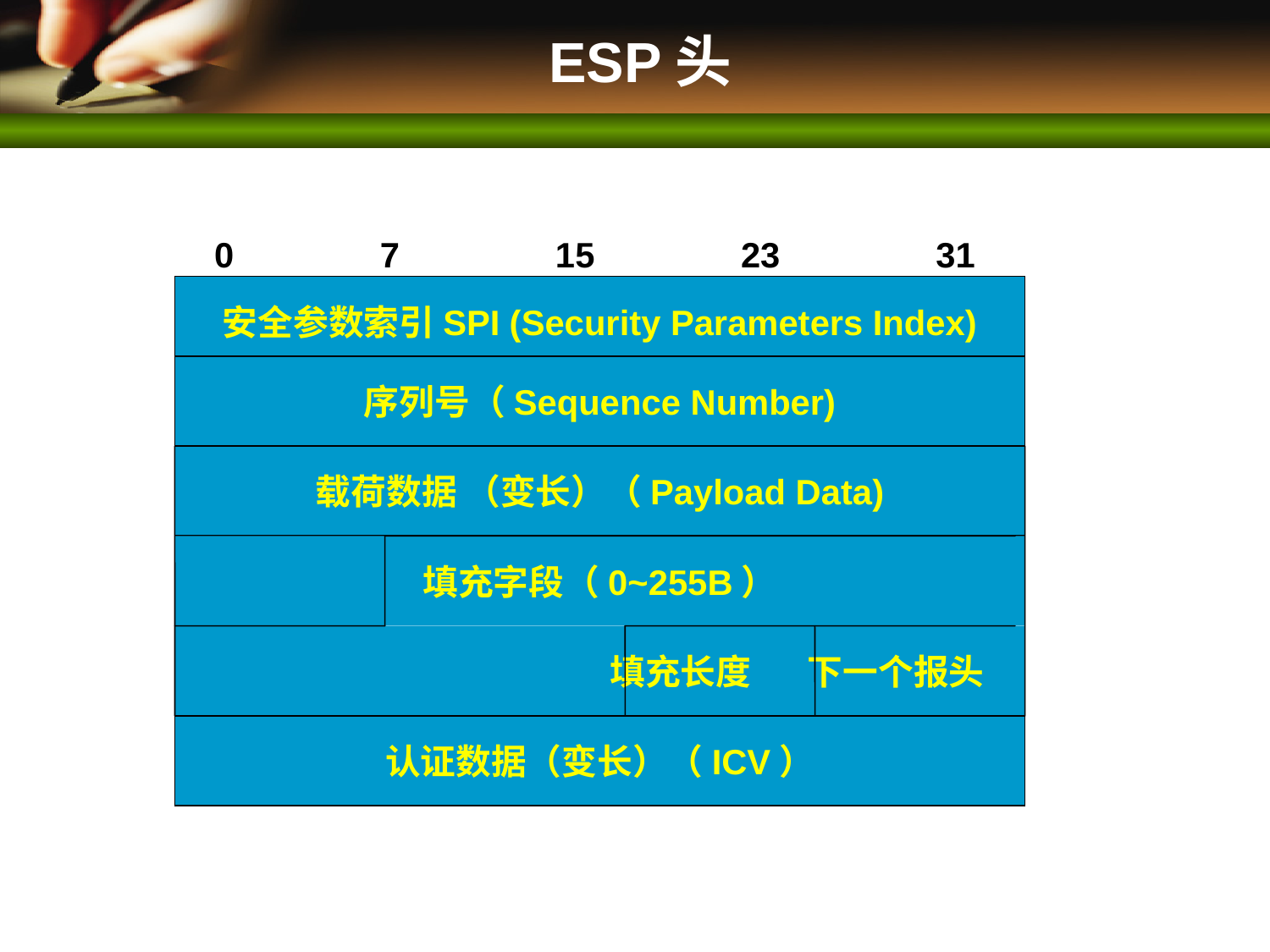

# ESP头
0               7                15               23                31
安全参数索引SPI (Security Parameters Index)
序列号（Sequence Number)
载荷数据 （变长）（Payload Data)

填充字段（0~255B）

                                                填充长度       下一个报头

认证数据（变长）（ICV）